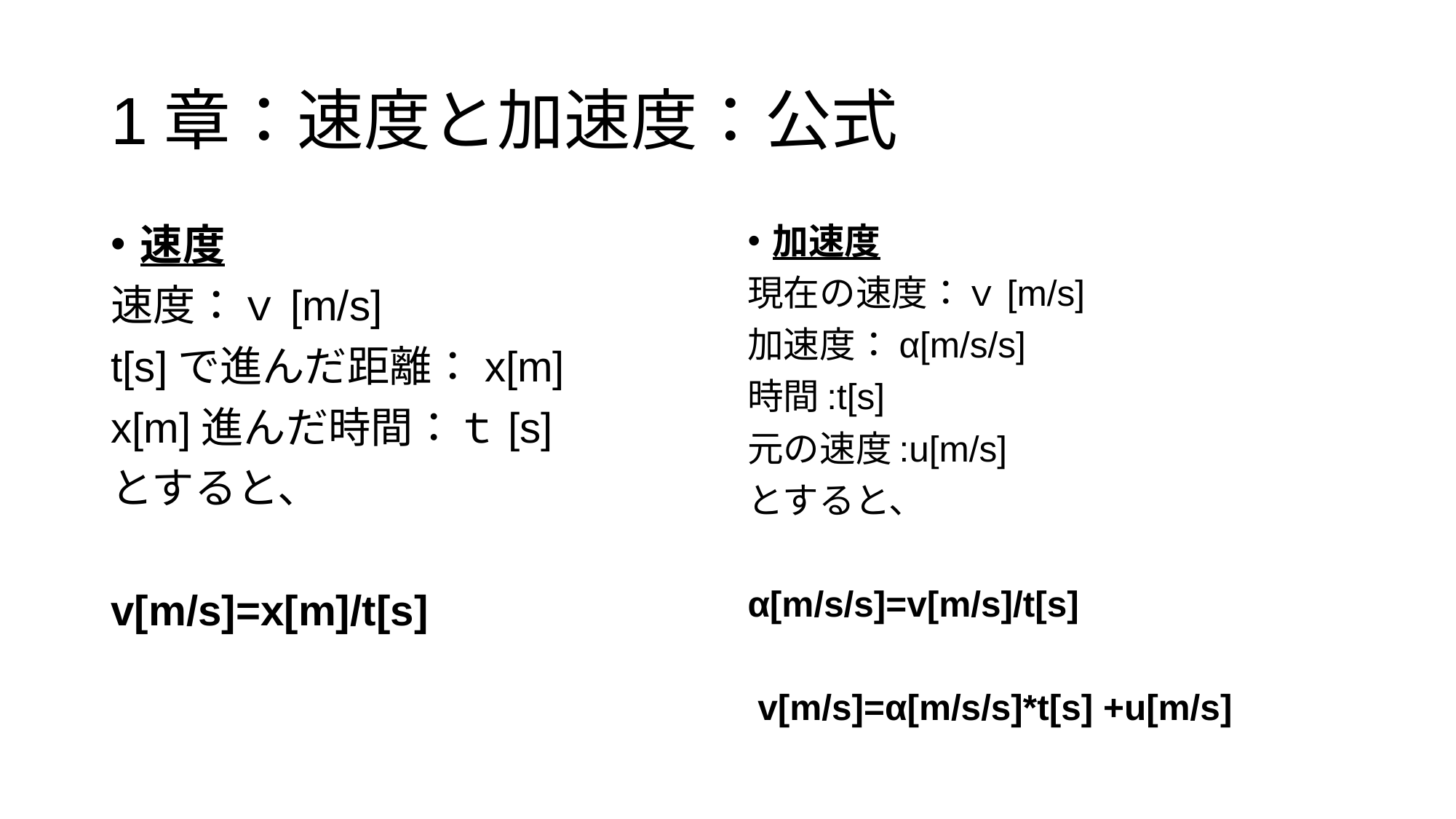

# 1章：速度と加速度：公式
速度
速度：ｖ[m/s]
t[s]で進んだ距離：x[m]
x[m]進んだ時間：ｔ[s]
とすると、

v[m/s]=x[m]/t[s]
加速度
現在の速度：ｖ[m/s]
加速度：α[m/s/s]
時間:t[s]
元の速度:u[m/s]
とすると、

α[m/s/s]=v[m/s]/t[s]

 v[m/s]=α[m/s/s]*t[s] +u[m/s]